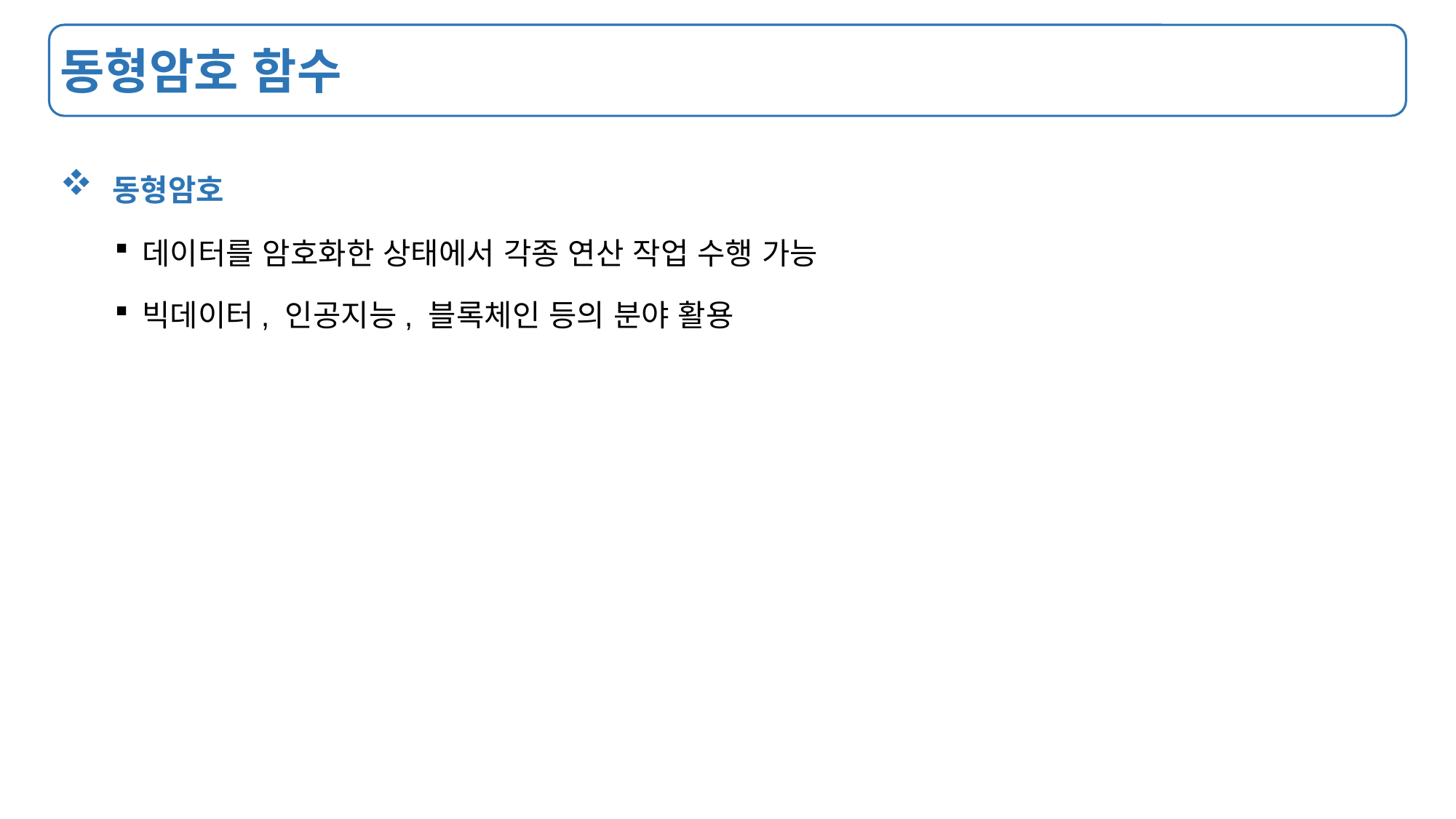

# 동형암호 함수
 동형암호
데이터를 암호화한 상태에서 각종 연산 작업 수행 가능
빅데이터, 인공지능, 블록체인 등의 분야 활용